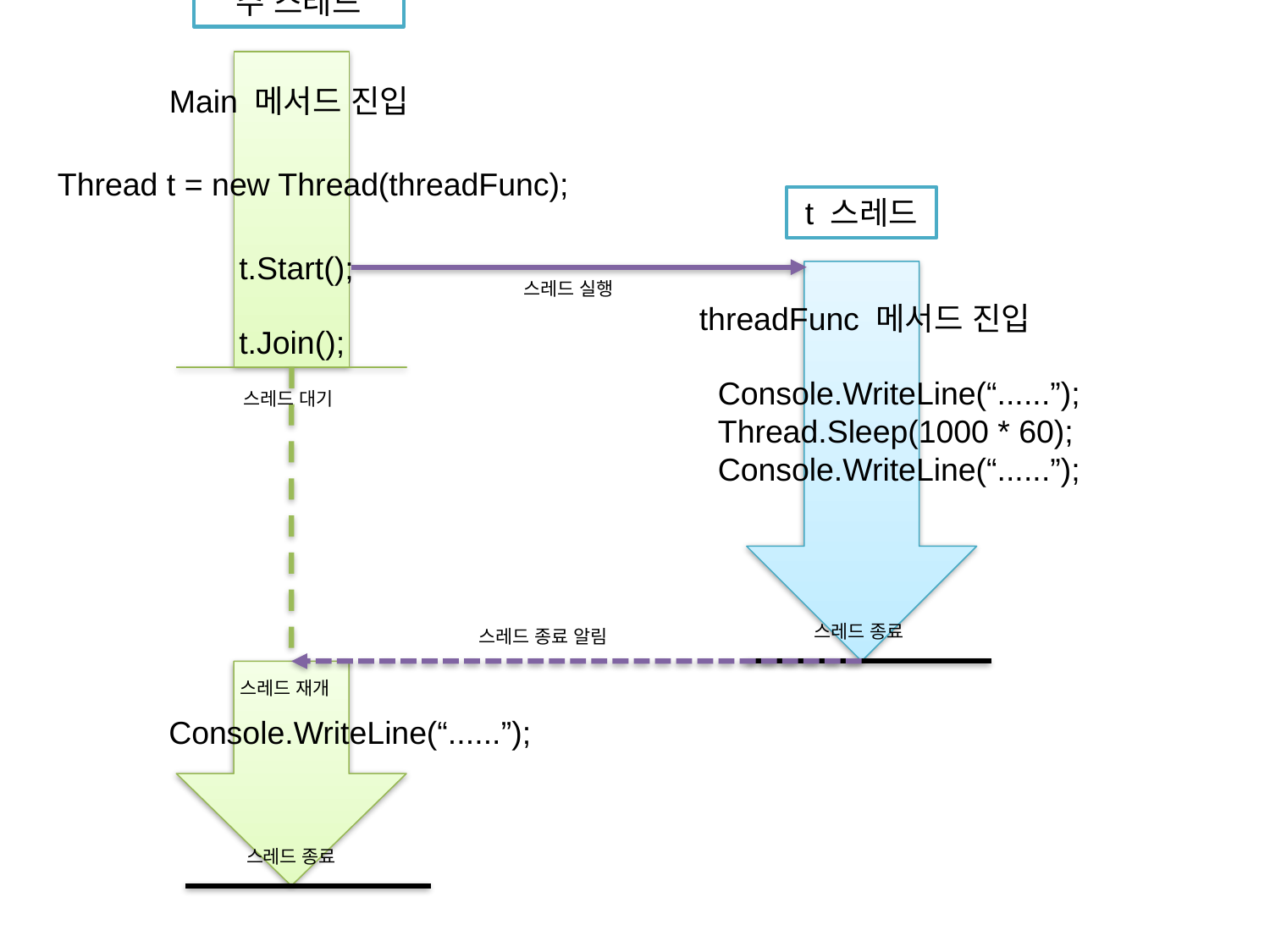

주 스레드

Main 메서드 진입
Thread t = new Thread(threadFunc);
t 스레드
t.Start();

스레드 실행
threadFunc 메서드 진입
t.Join();
Console.WriteLine(“......”);
Thread.Sleep(1000 * 60);
Console.WriteLine(“......”);
스레드 대기
스레드 종료
스레드 종료 알림

스레드 재개
Console.WriteLine(“......”);
스레드 종료